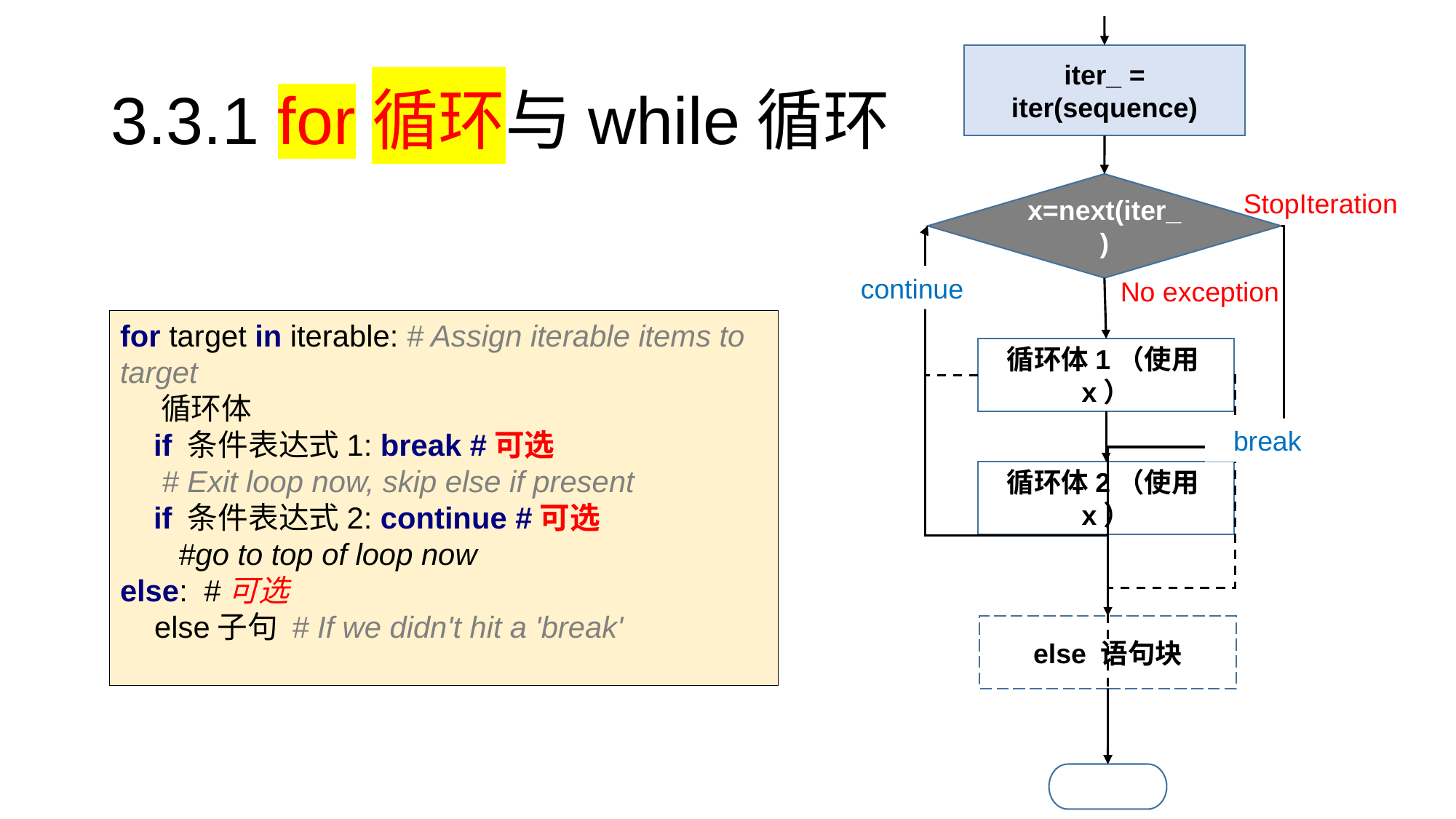

# 3.3.1 for循环与while循环
iter_ = iter(sequence)
x=next(iter_)
StopIteration

continue
No exception
for target in iterable: # Assign iterable items to target
    循环体
    if 条件表达式1: break #可选
     # Exit loop now, skip else if present
    if 条件表达式2: continue #可选
       #go to top of loop now
else:  #可选
    else子句 # If we didn't hit a 'break'
循环体1（使用x）
break
循环体2（使用x）
else 语句块